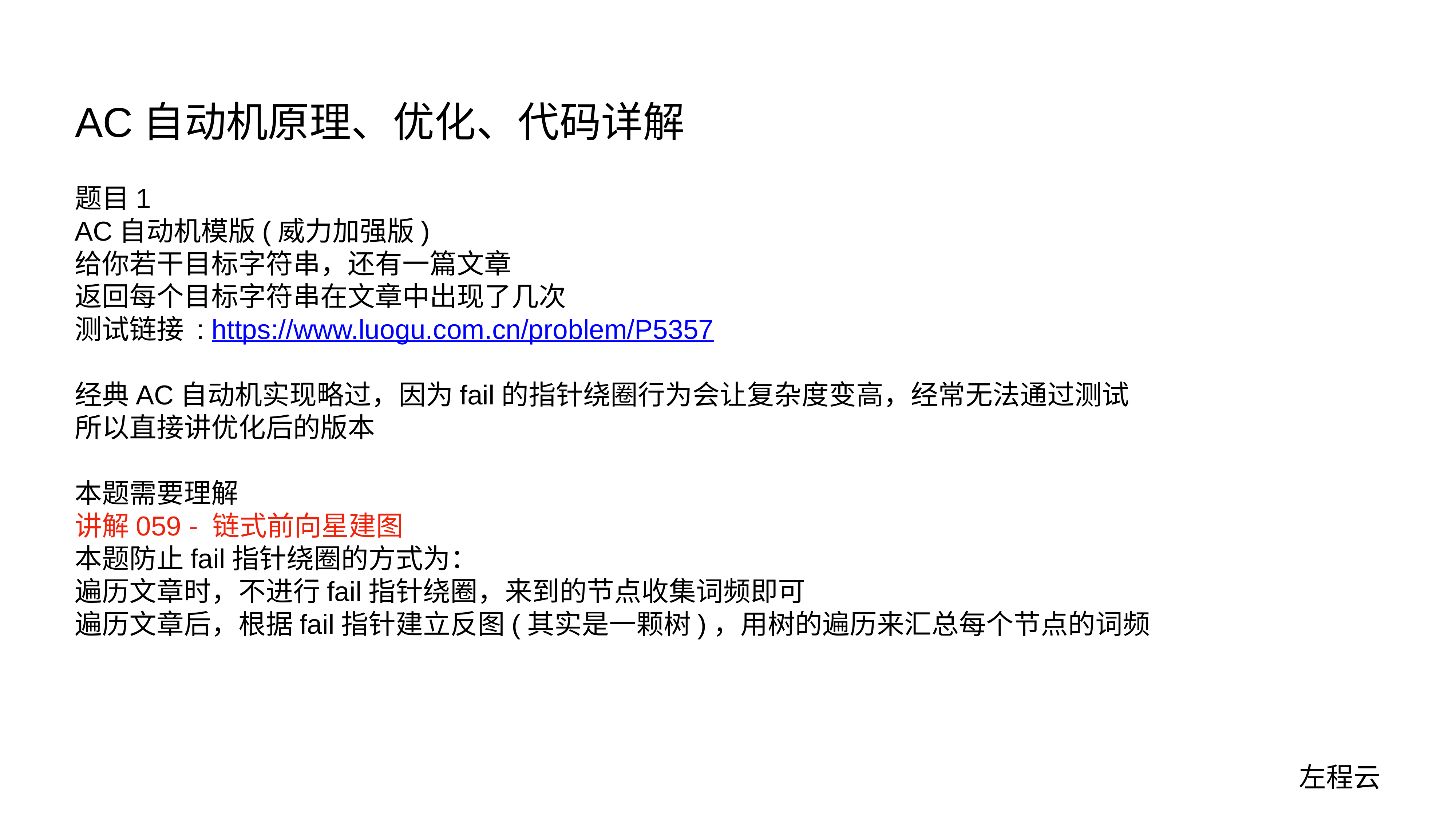

# AC自动机原理、优化、代码详解
题目1
AC自动机模版(威力加强版)
给你若干目标字符串，还有一篇文章
返回每个目标字符串在文章中出现了几次
测试链接 : https://www.luogu.com.cn/problem/P5357

经典AC自动机实现略过，因为fail的指针绕圈行为会让复杂度变高，经常无法通过测试
所以直接讲优化后的版本

本题需要理解
讲解059 - 链式前向星建图
本题防止fail指针绕圈的方式为：
遍历文章时，不进行fail指针绕圈，来到的节点收集词频即可
遍历文章后，根据fail指针建立反图(其实是一颗树)，用树的遍历来汇总每个节点的词频
左程云